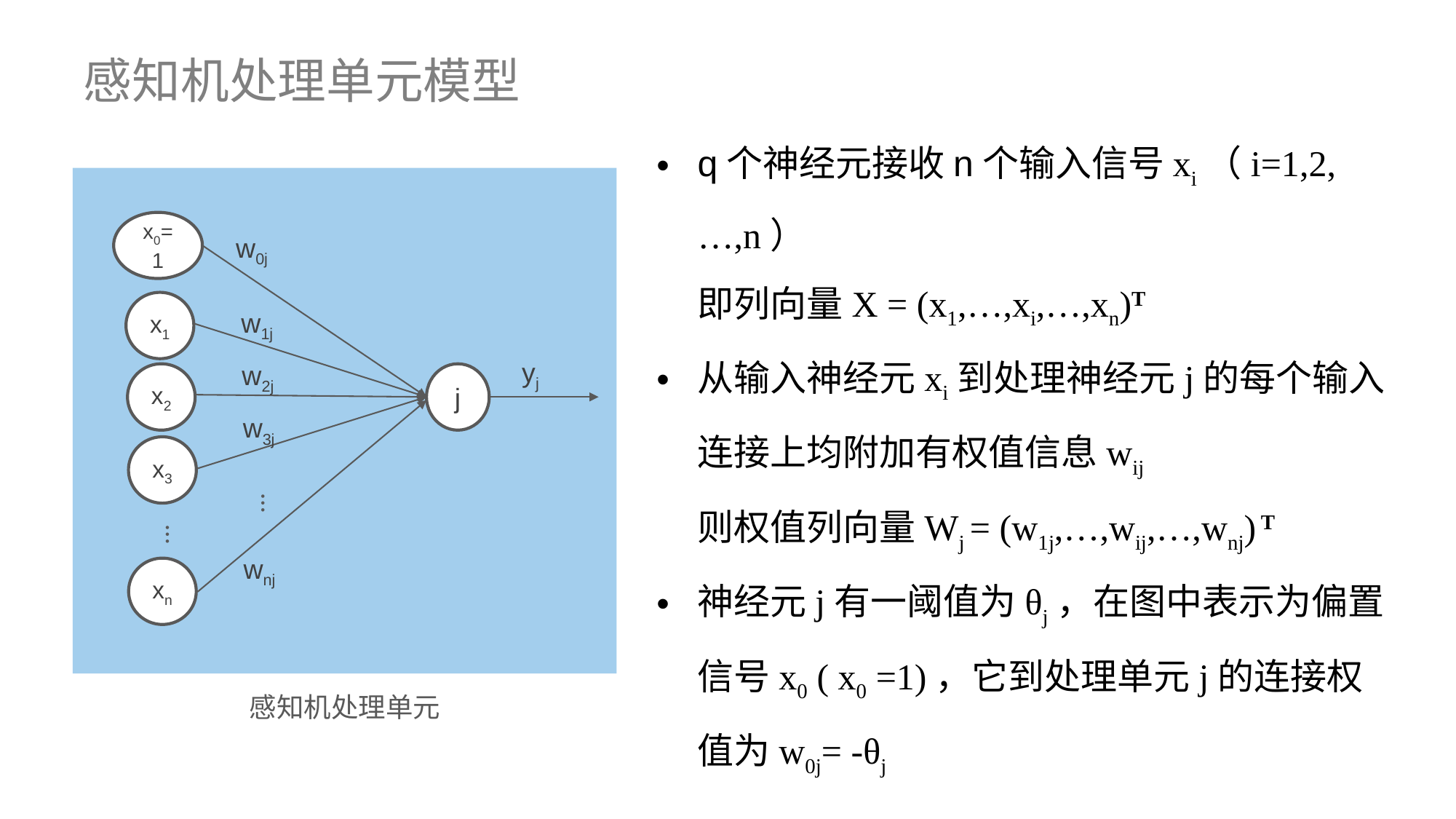

# 感知机处理单元模型
q个神经元接收n个输入信号xi（i=1,2,…,n）
	即列向量X = (x1,…,xi,…,xn)T
从输入神经元xi到处理神经元j的每个输入连接上均附加有权值信息wij
	则权值列向量Wj = (w1j,…,wij,…,wnj) T
神经元j有一阈值为θj，在图中表示为偏置信号x0 ( x0 =1)，它到处理单元j的连接权值为w0j= -θj

x0=1
w0j
x1
w1j

yj
w2j
x2
j
w3j
x3

…
…
wnj
xn
感知机处理单元